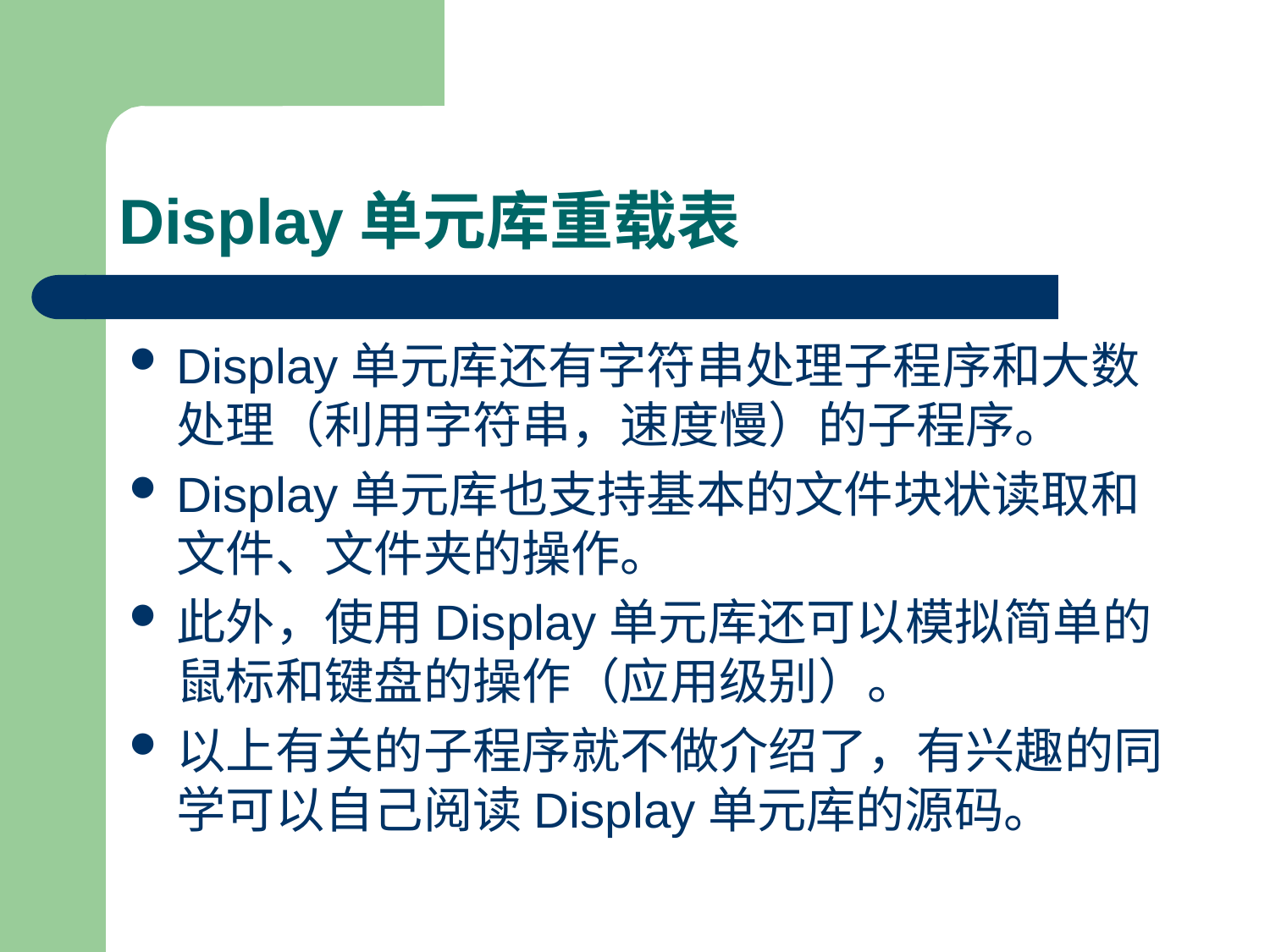

# Display单元库重载表
Display单元库还有字符串处理子程序和大数处理（利用字符串，速度慢）的子程序。
Display单元库也支持基本的文件块状读取和文件、文件夹的操作。
此外，使用Display单元库还可以模拟简单的鼠标和键盘的操作（应用级别）。
以上有关的子程序就不做介绍了，有兴趣的同学可以自己阅读Display单元库的源码。